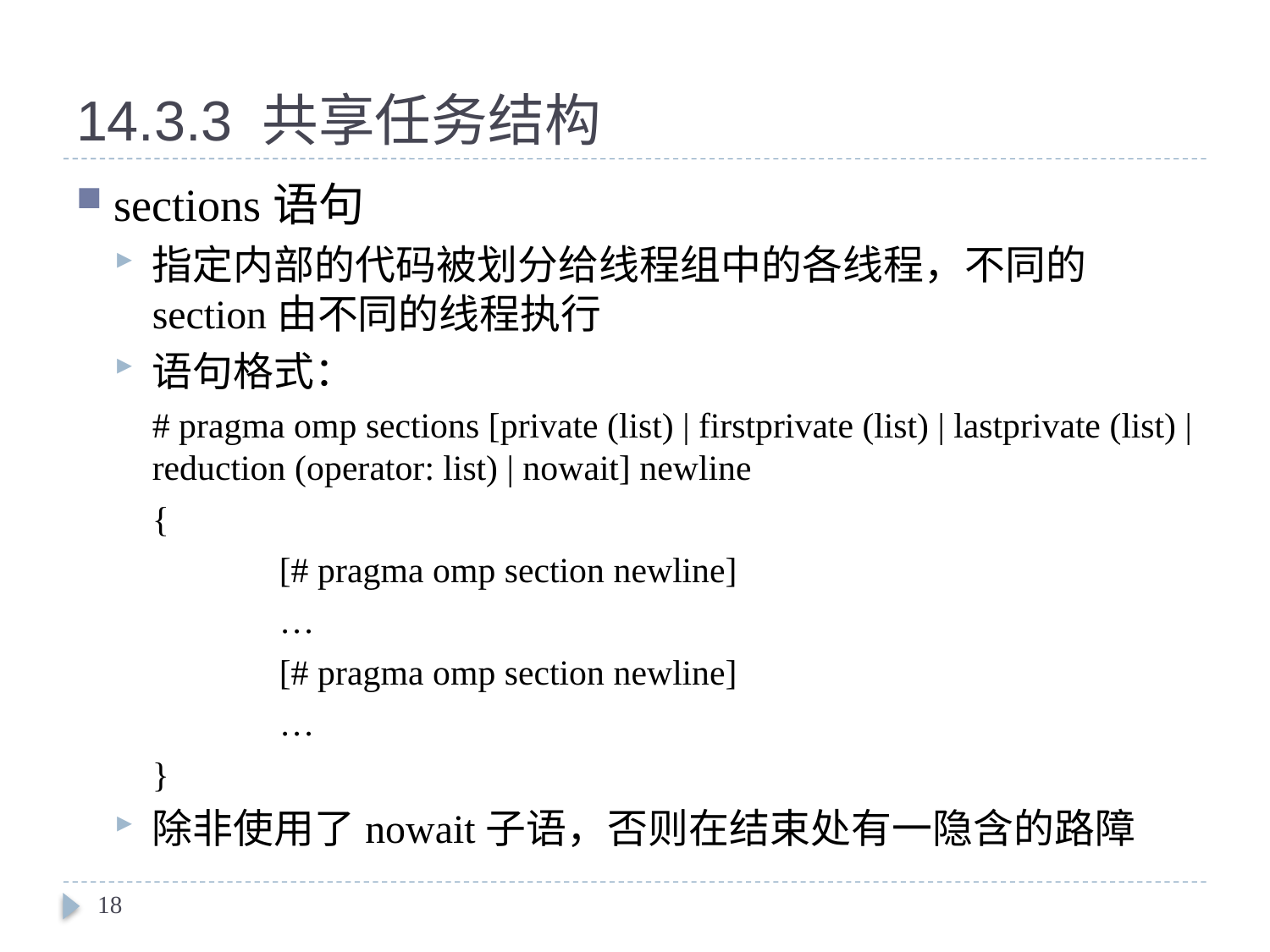

# 14.3.3 共享任务结构
sections语句
指定内部的代码被划分给线程组中的各线程，不同的section由不同的线程执行
语句格式：
	# pragma omp sections [private (list) | firstprivate (list) | lastprivate (list) | reduction (operator: list) | nowait] newline
	{
		[# pragma omp section newline]
		…
		[# pragma omp section newline]
		…
	}
除非使用了nowait子语，否则在结束处有一隐含的路障
18